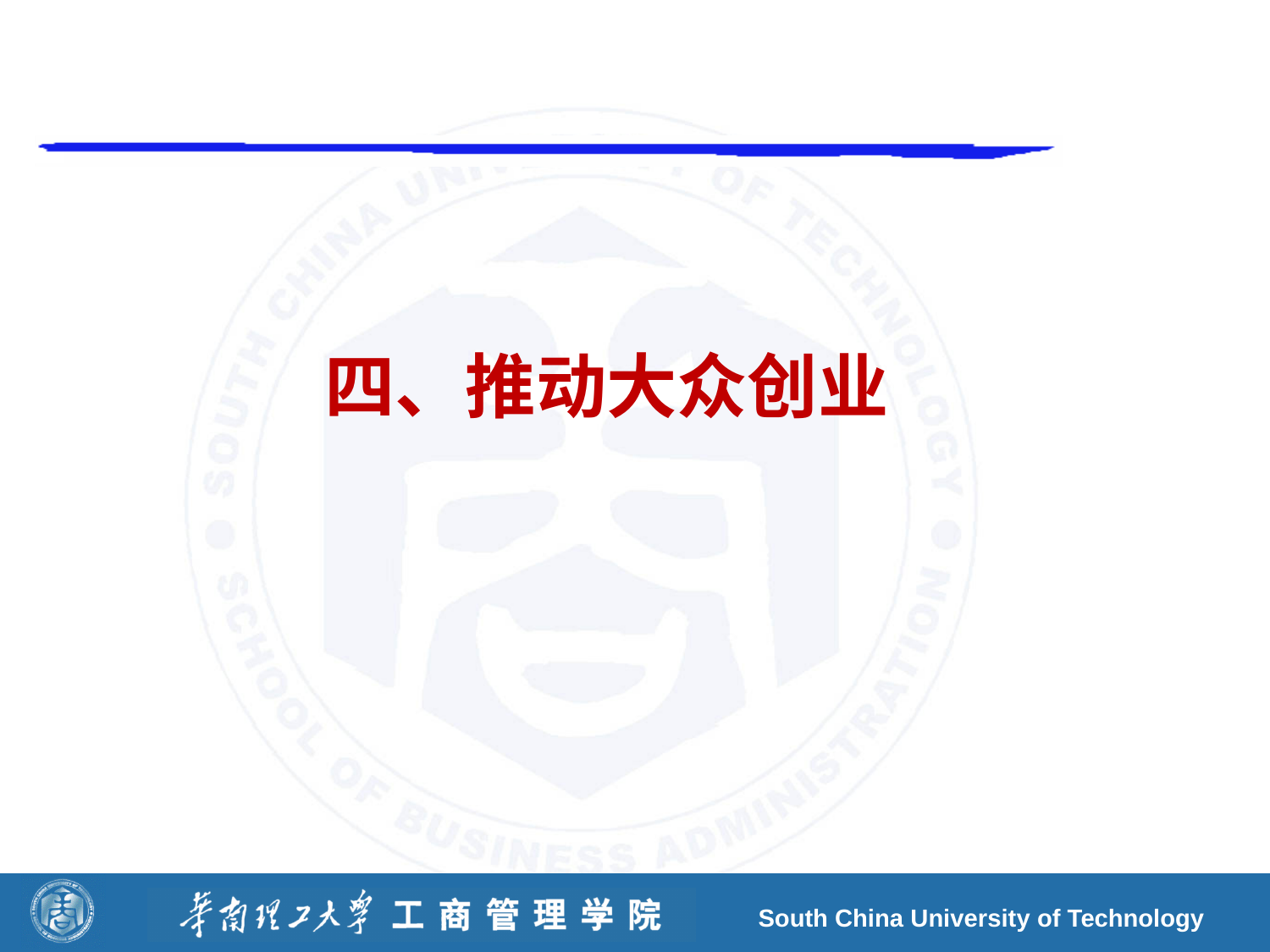

# 四、推动大众创业
South China University of Technology